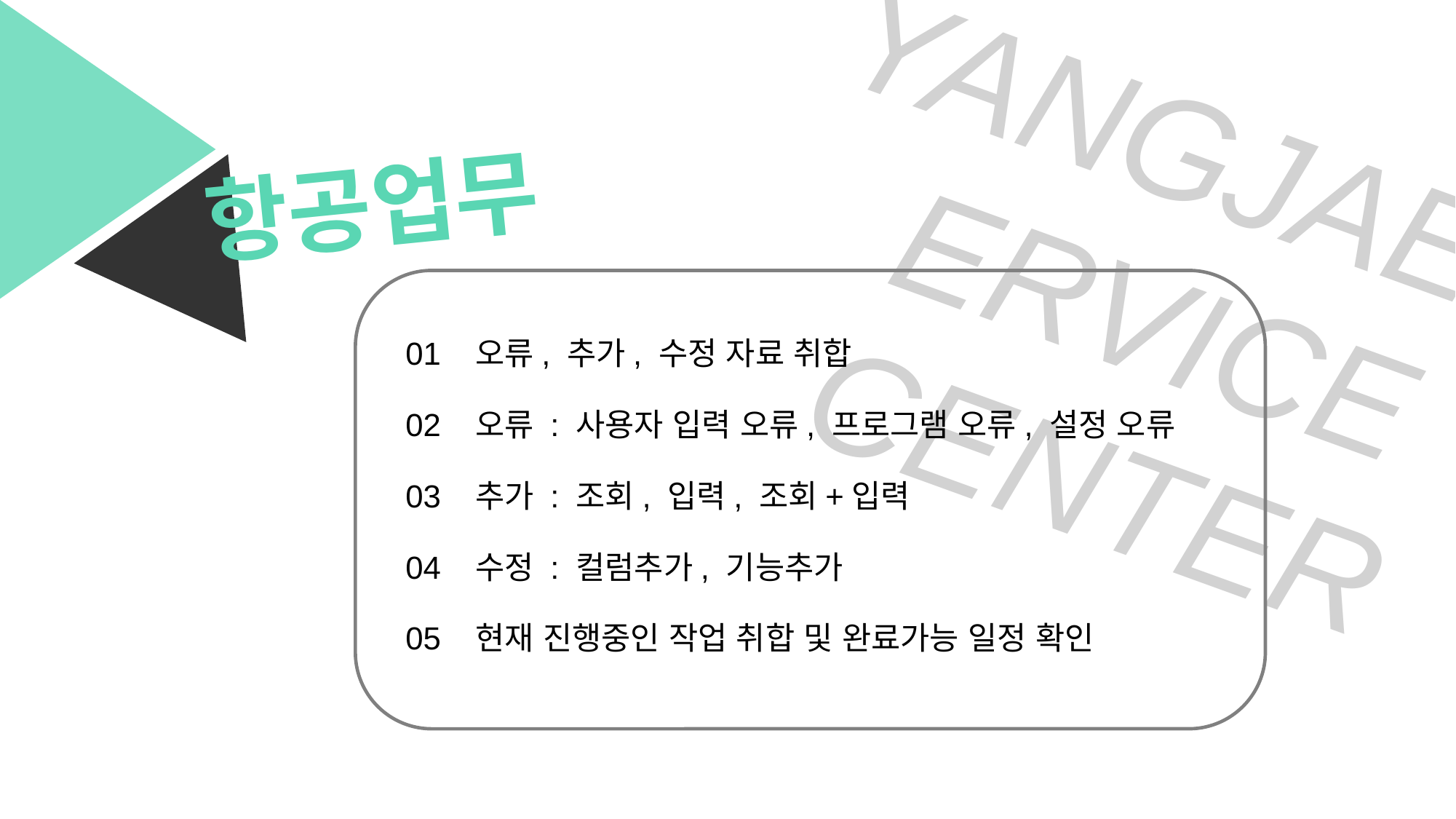

YANGJAESERVICE
CENTER

항공업무

01   오류, 추가, 수정 자료 취합
02   오류 : 사용자 입력 오류, 프로그램 오류, 설정 오류
03   추가 : 조회, 입력, 조회+입력
04   수정 : 컬럼추가, 기능추가
05   현재 진행중인 작업 취합 및 완료가능 일정 확인